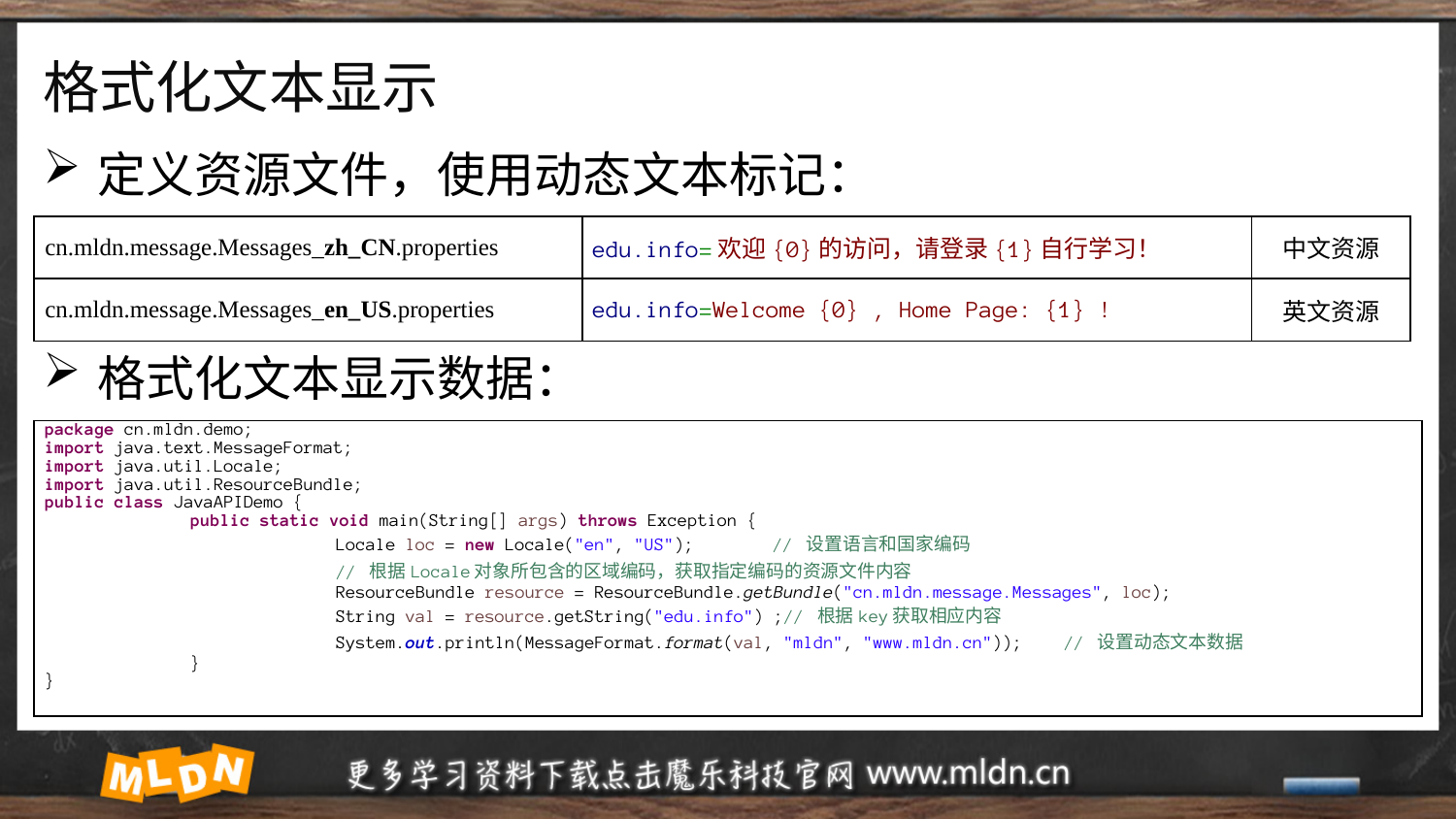

# 格式化文本显示
定义资源文件，使用动态文本标记：

格式化文本显示数据：
| cn.mldn.message.Messages\_zh\_CN.properties | edu.info=欢迎{0}的访问，请登录{1}自行学习！ | 中文资源 |
| --- | --- | --- |
| cn.mldn.message.Messages\_en\_US.properties | edu.info=Welcome {0} , Home Page: {1} ! | 英文资源 |
| package cn.mldn.demo; import java.text.MessageFormat; import java.util.Locale; import java.util.ResourceBundle; public class JavaAPIDemo { public static void main(String[] args) throws Exception { Locale loc = new Locale("en", "US"); // 设置语言和国家编码 // 根据Locale对象所包含的区域编码，获取指定编码的资源文件内容 ResourceBundle resource = ResourceBundle.getBundle("cn.mldn.message.Messages", loc); String val = resource.getString("edu.info") ;// 根据key获取相应内容 System.out.println(MessageFormat.format(val, "mldn", "www.mldn.cn")); // 设置动态文本数据 } } |
| --- |